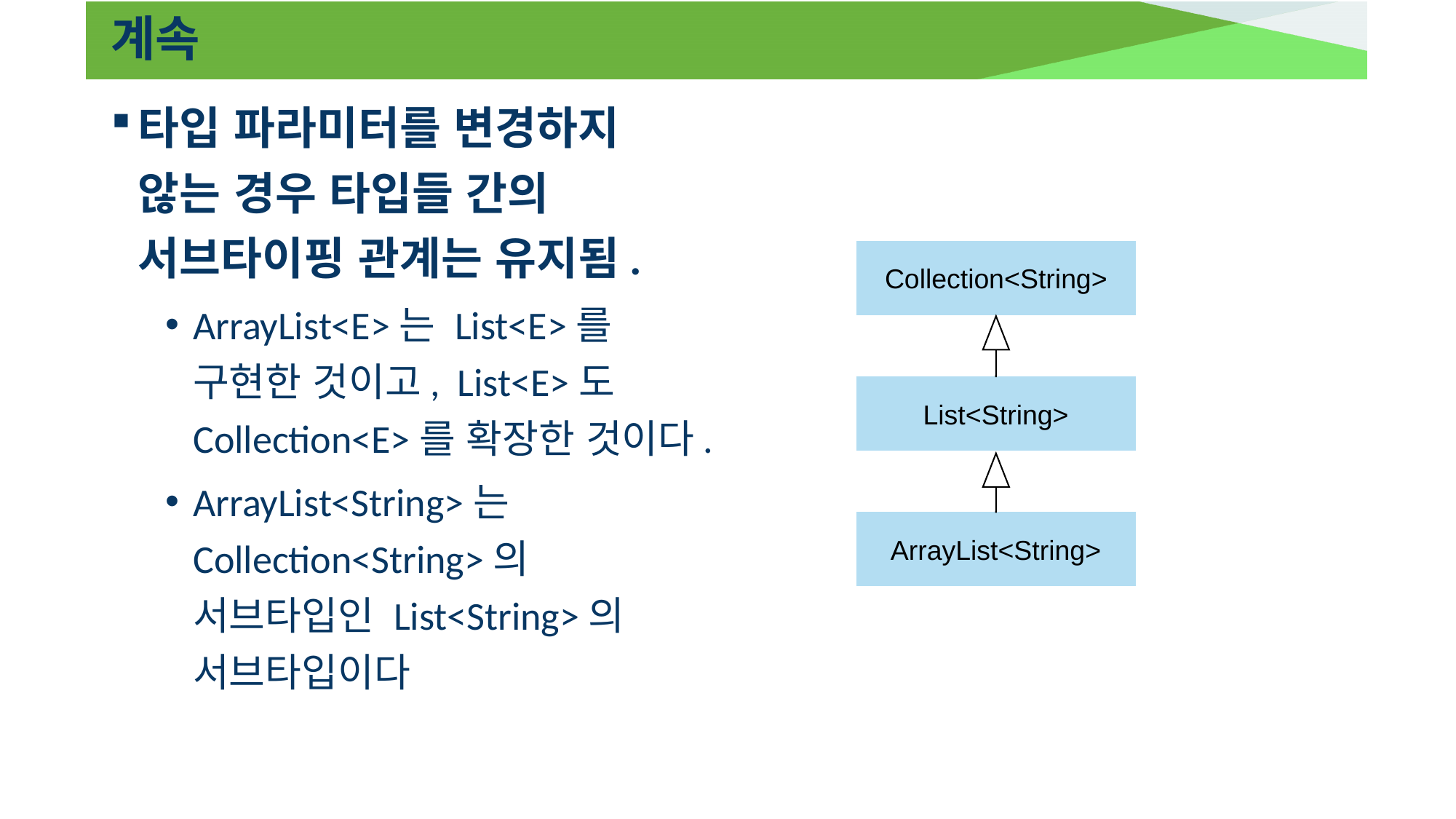

# 계속
타입 파라미터를 변경하지 않는 경우 타입들 간의 서브타이핑 관계는 유지됨.
ArrayList<E>는 List<E>를 구현한 것이고,  List<E>도 Collection<E>를 확장한 것이다.
ArrayList<String>는 Collection<String>의 서브타입인 List<String>의 서브타입이다

Collection<String>

List<String>

ArrayList<String>